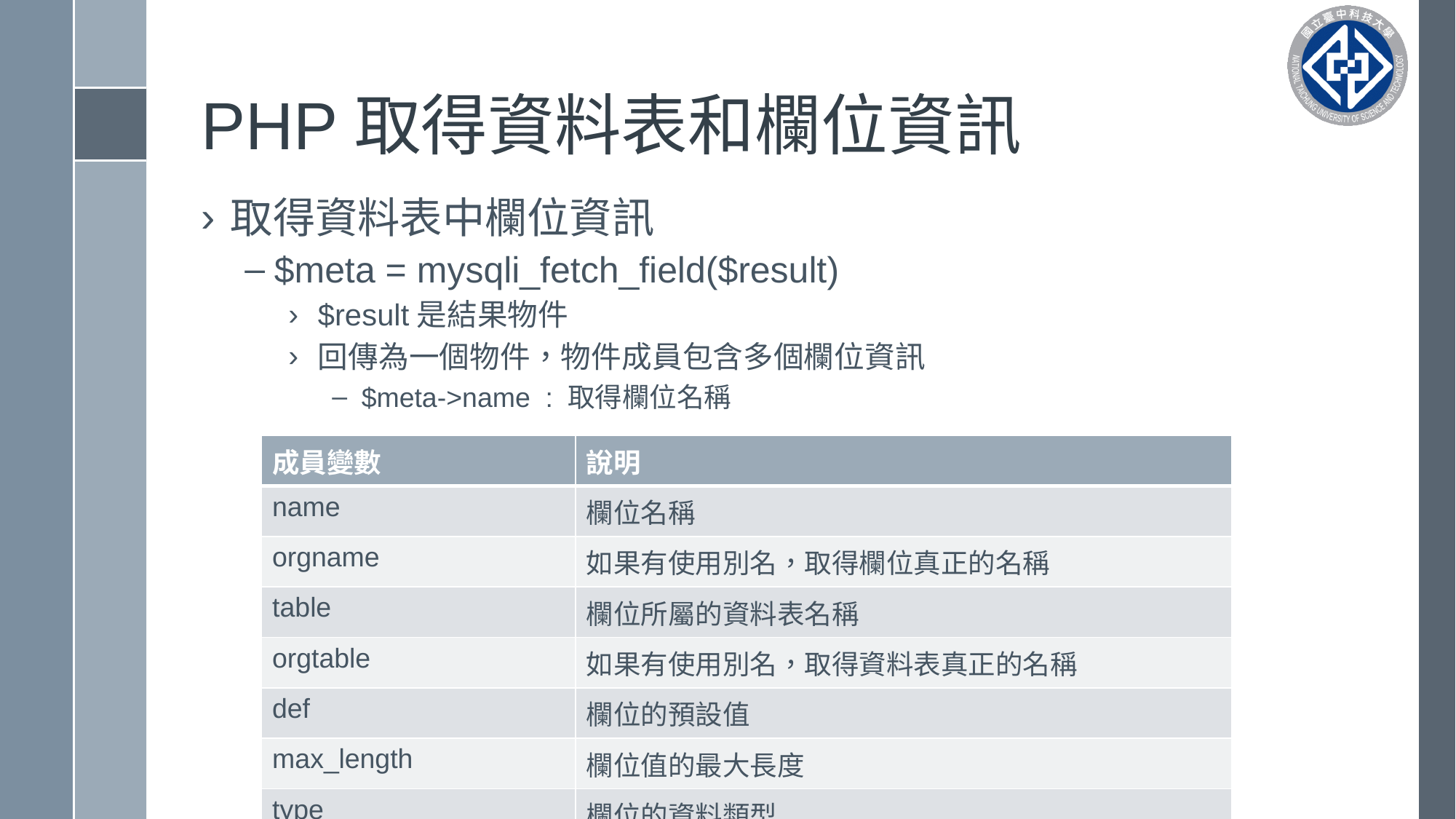

# PHP取得資料表和欄位資訊
取得資料表中欄位資訊
$meta = mysqli_fetch_field($result)
$result是結果物件
回傳為一個物件，物件成員包含多個欄位資訊
$meta->name  : 取得欄位名稱

| 成員變數 | 說明 |
| --- | --- |
| name | 欄位名稱 |
| orgname | 如果有使用別名，取得欄位真正的名稱 |
| table | 欄位所屬的資料表名稱 |
| orgtable | 如果有使用別名，取得資料表真正的名稱 |
| def | 欄位的預設值 |
| max\_length | 欄位值的最大長度 |
| type | 欄位的資料類型 |